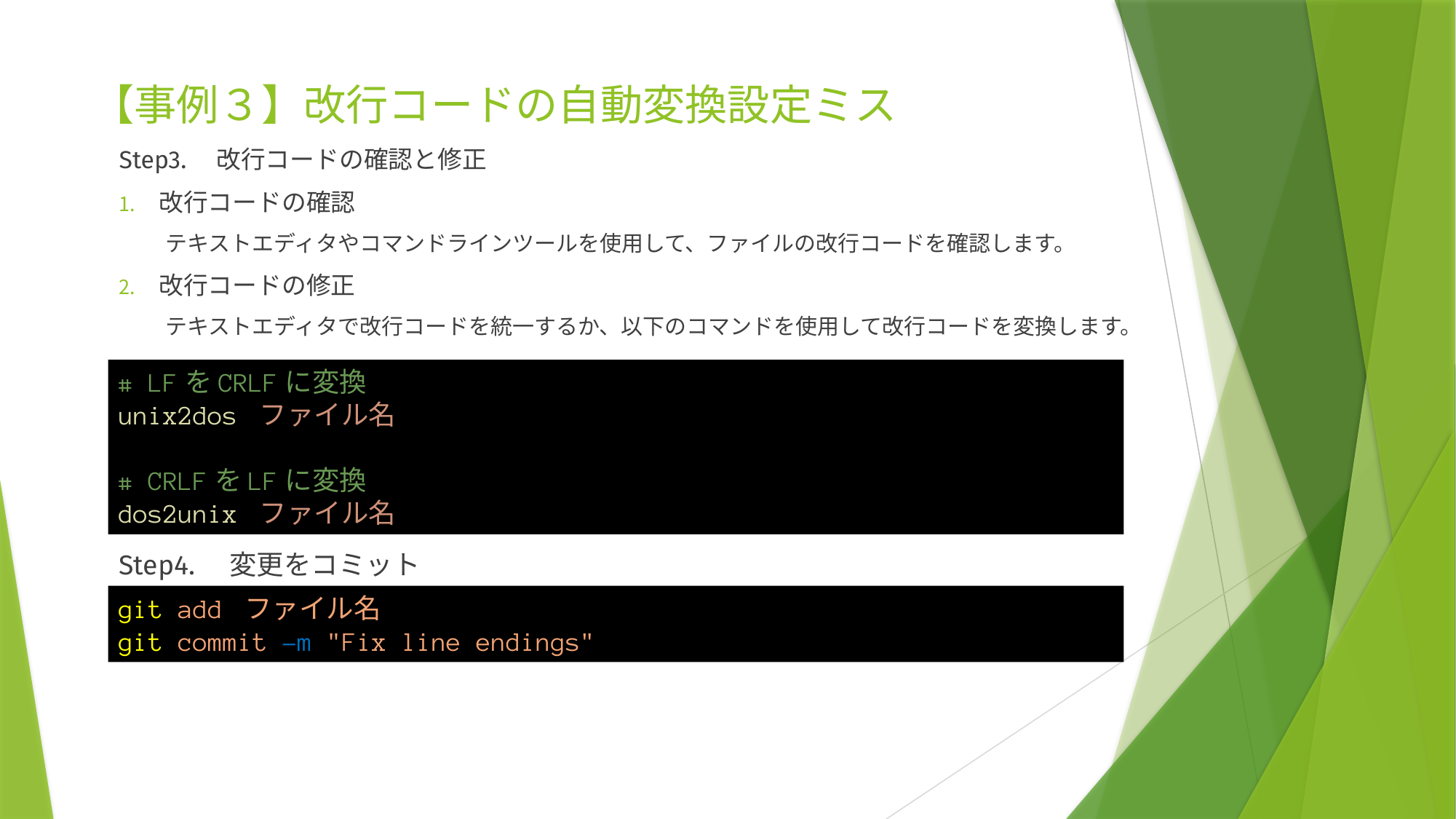

# 【事例３】改行コードの自動変換設定ミス
Step3.　改行コードの確認と修正
改行コードの確認
テキストエディタやコマンドラインツールを使用して、ファイルの改行コードを確認します。
改行コードの修正
テキストエディタで改行コードを統一するか、以下のコマンドを使用して改行コードを変換します。
# LFをCRLFに変換
unix2dos ファイル名
# CRLFをLFに変換
dos2unix ファイル名
Step4.　変更をコミット

git add ファイル名
git commit -m "Fix line endings"